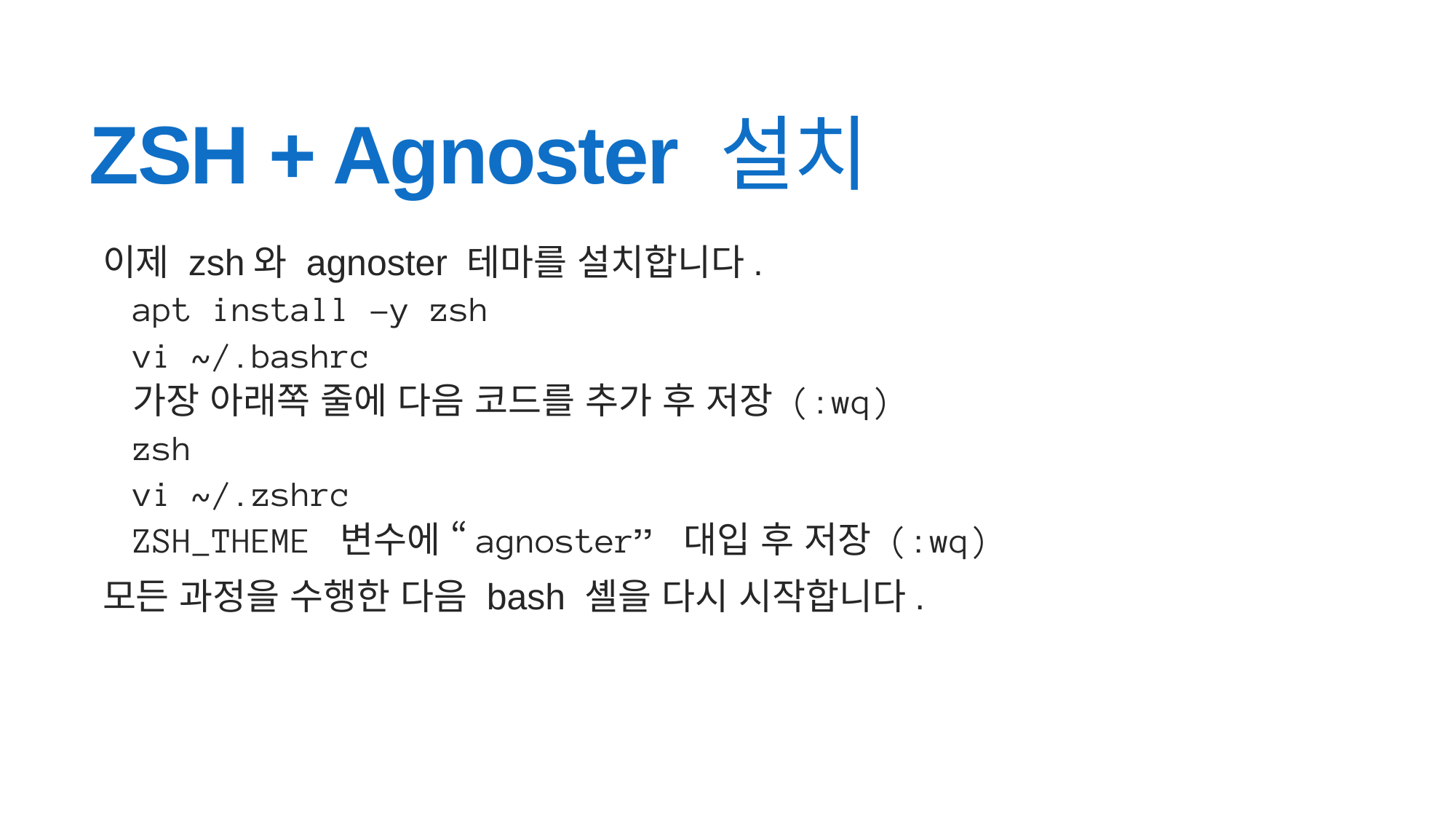

# ZSH + Agnoster 설치
이제 zsh와 agnoster 테마를 설치합니다.
apt install -y zsh
vi ~/.bashrc
가장 아래쪽 줄에 다음 코드를 추가 후 저장 (:wq)
zsh
vi ~/.zshrc
ZSH_THEME 변수에 “agnoster” 대입 후 저장 (:wq)
모든 과정을 수행한 다음 bash 셸을 다시 시작합니다.